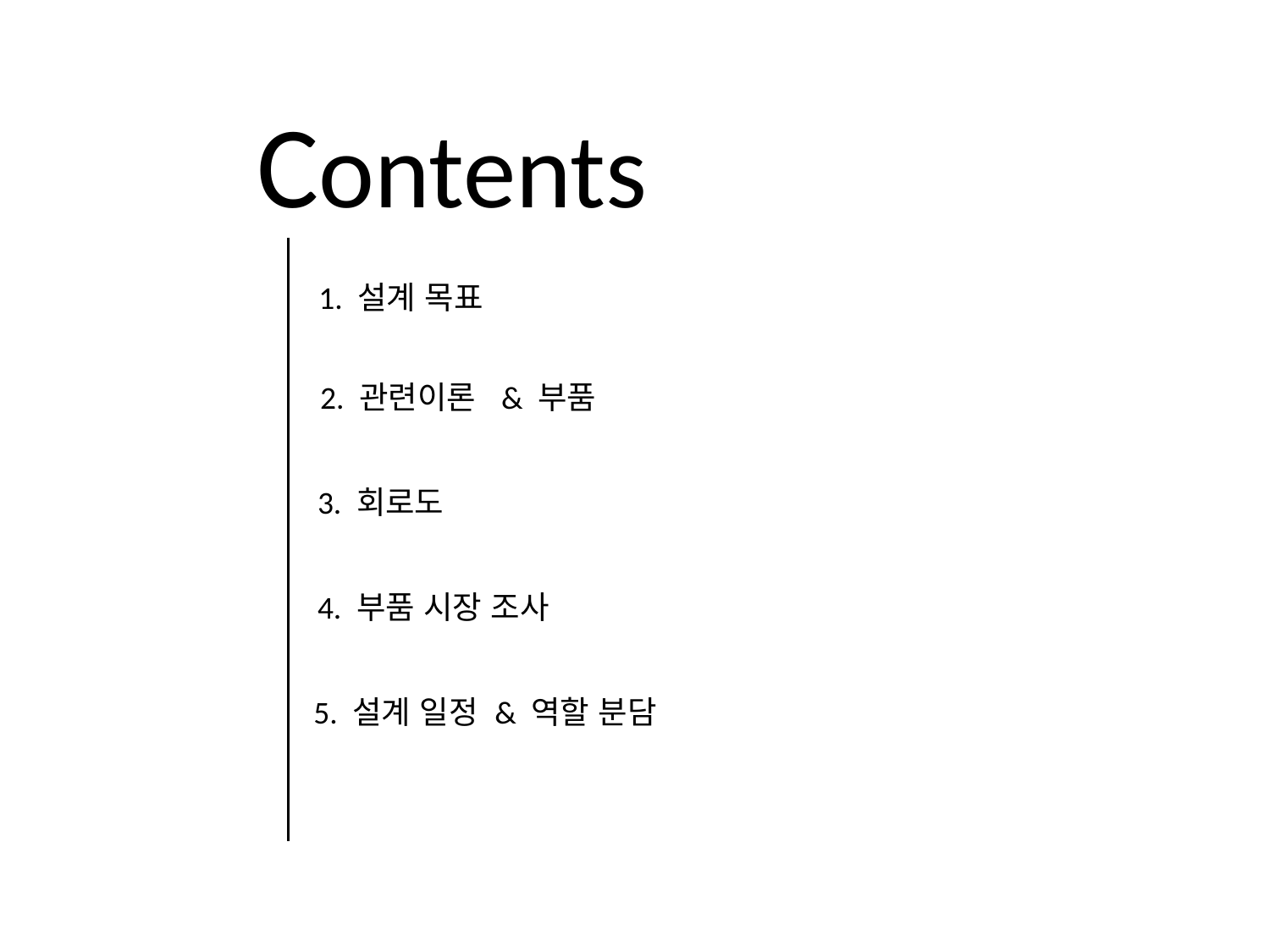

Contents
1. 설계 목표
2. 관련이론  & 부품
3. 회로도
4. 부품 시장 조사
5. 설계 일정 & 역할 분담